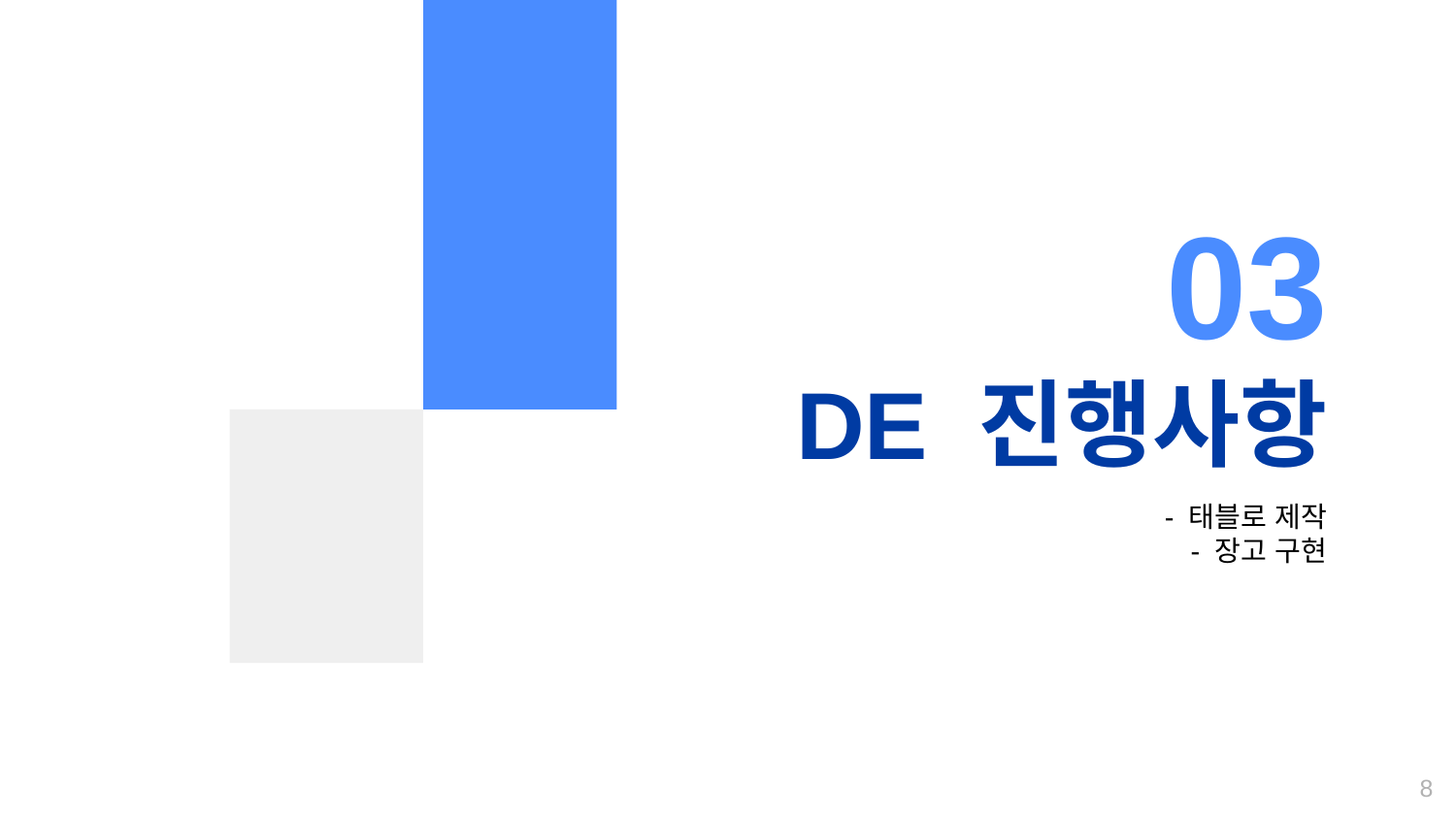

03
# DE 진행사항
		- 태블로 제작
- 장고 구현

8